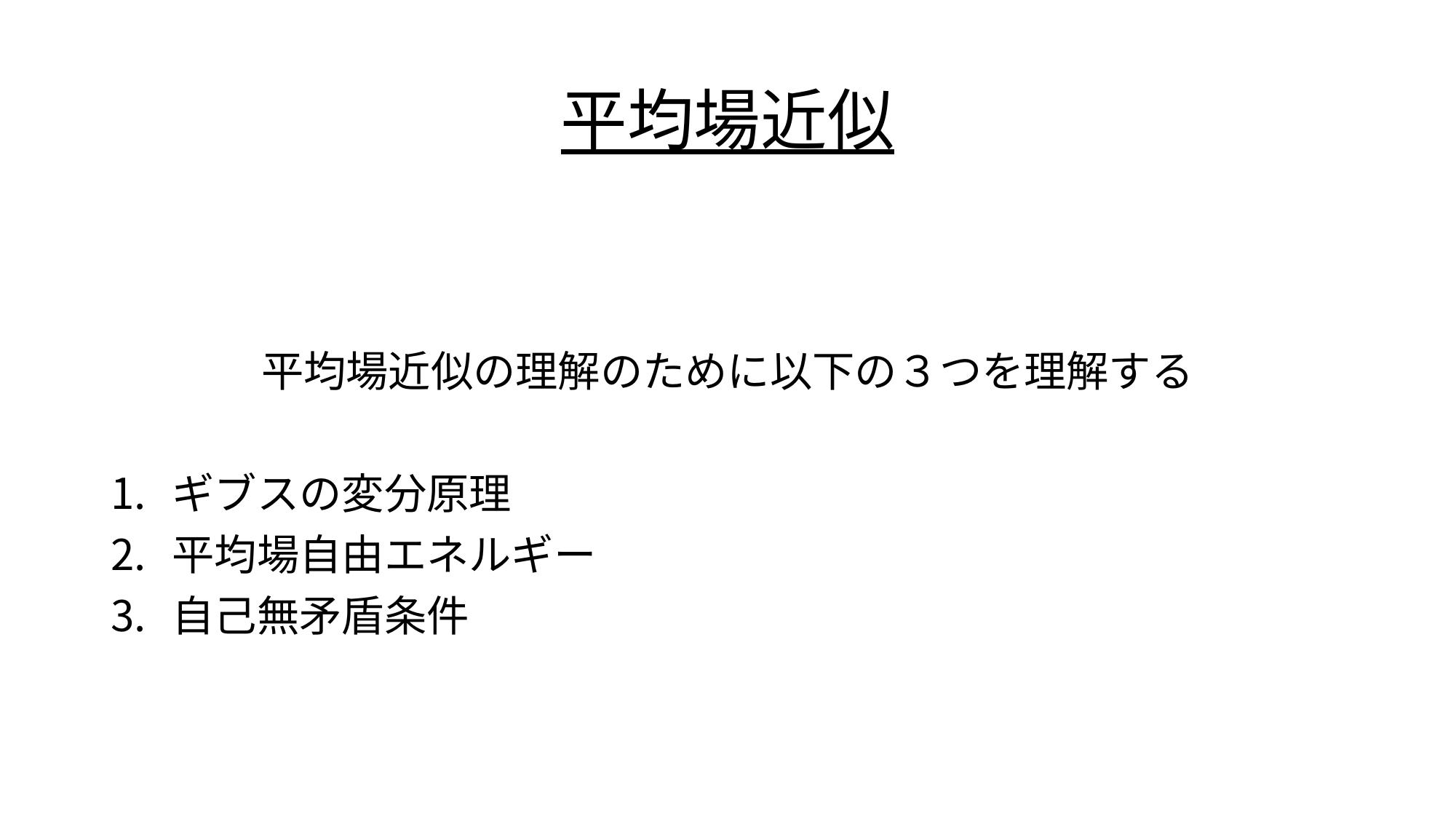

# 平均場近似

平均場近似の理解のために以下の３つを理解する

ギブスの変分原理
平均場自由エネルギー
自己無矛盾条件